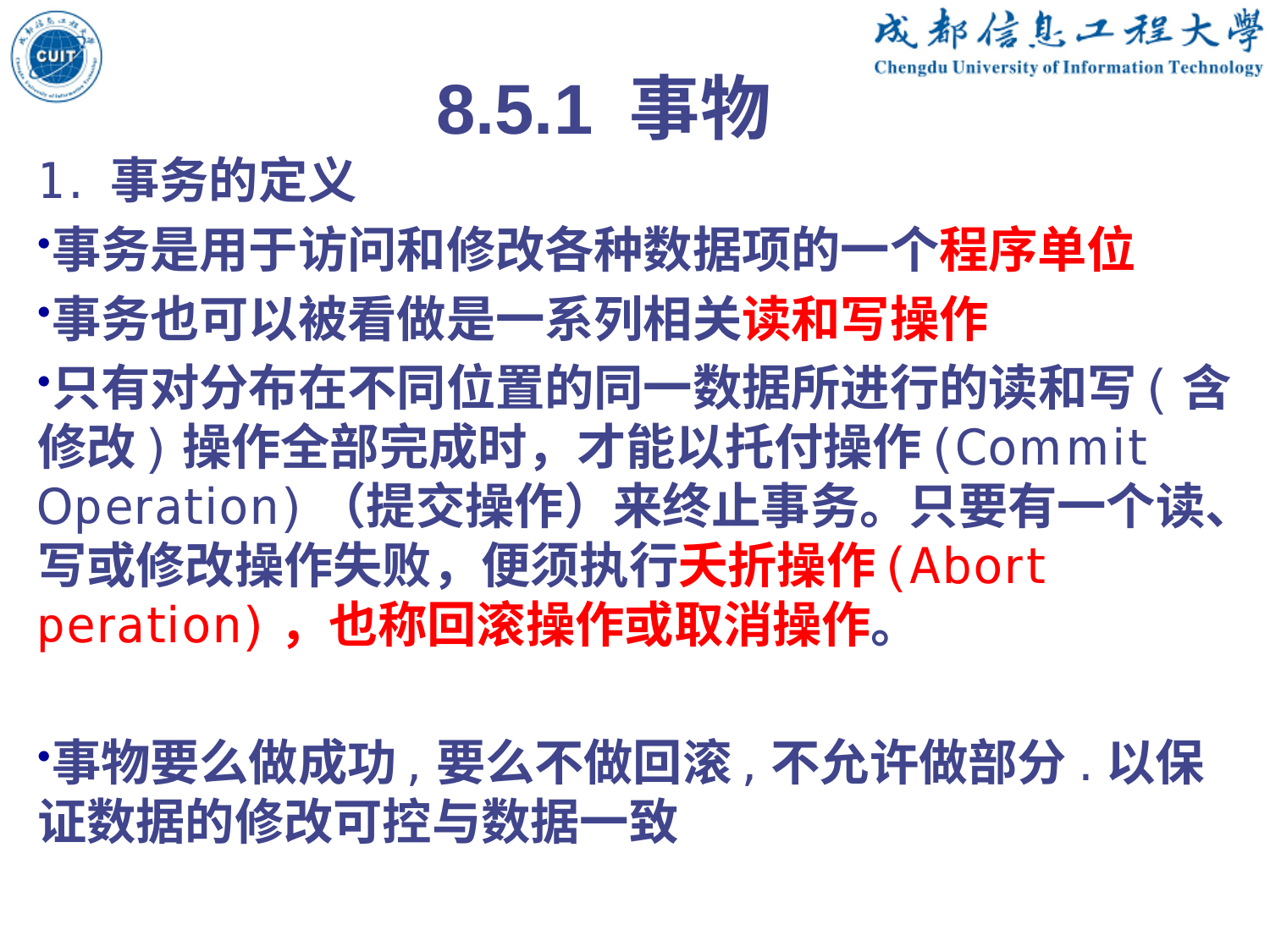

8.5.1 事物
1. 事务的定义
事务是用于访问和修改各种数据项的一个程序单位
事务也可以被看做是一系列相关读和写操作
只有对分布在不同位置的同一数据所进行的读和写(含修改)操作全部完成时，才能以托付操作(Commit Operation)（提交操作）来终止事务。只要有一个读、写或修改操作失败，便须执行夭折操作(Abort peration)，也称回滚操作或取消操作。

事物要么做成功,要么不做回滚,不允许做部分.以保证数据的修改可控与数据一致